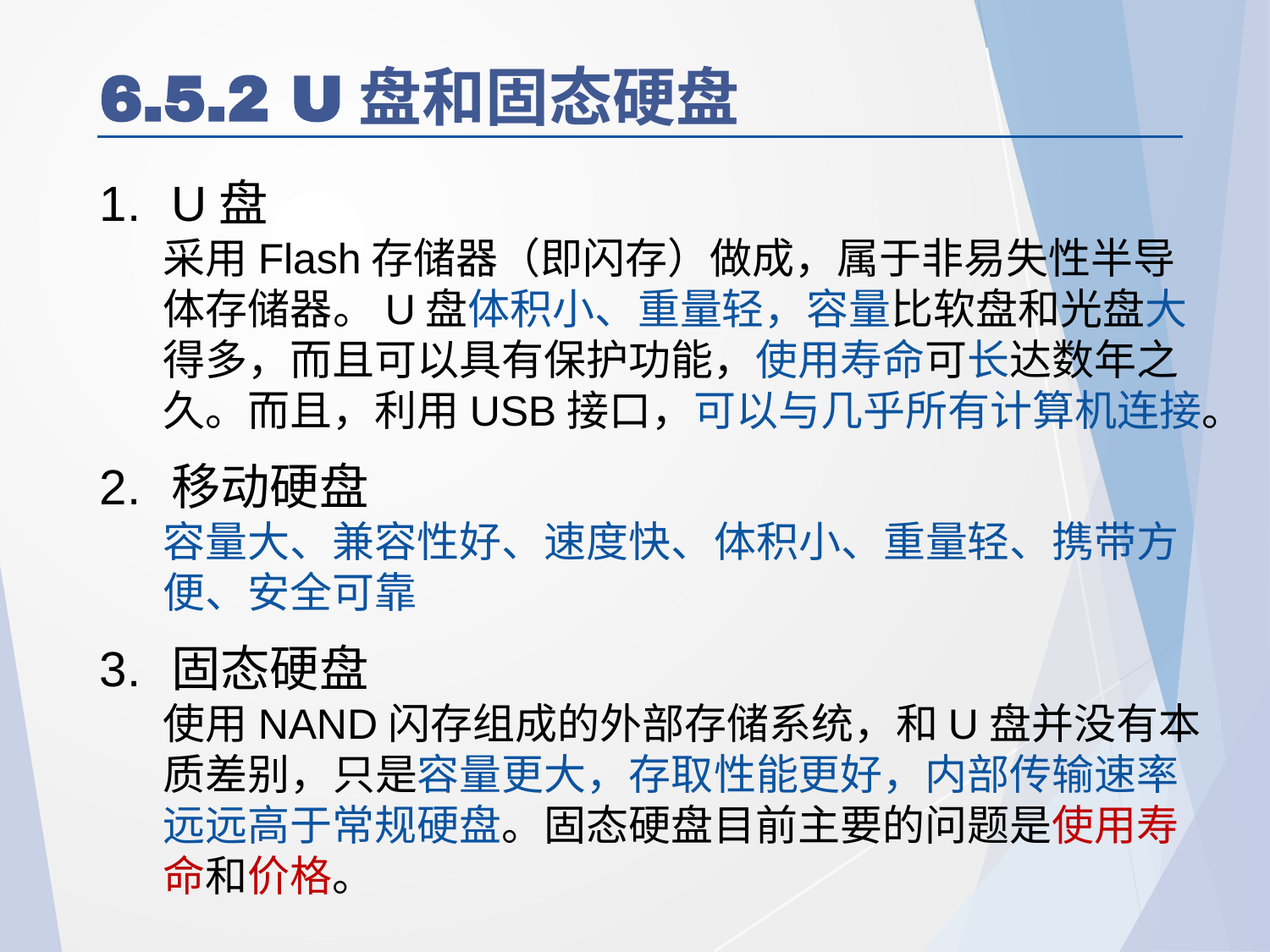

# 6.5.2 U盘和固态硬盘
U盘
采用Flash存储器（即闪存）做成，属于非易失性半导体存储器。U盘体积小、重量轻，容量比软盘和光盘大得多，而且可以具有保护功能，使用寿命可长达数年之久。而且，利用USB接口，可以与几乎所有计算机连接。
移动硬盘
容量大、兼容性好、速度快、体积小、重量轻、携带方便、安全可靠
固态硬盘
使用NAND闪存组成的外部存储系统，和U盘并没有本质差别，只是容量更大，存取性能更好，内部传输速率远远高于常规硬盘。固态硬盘目前主要的问题是使用寿命和价格。